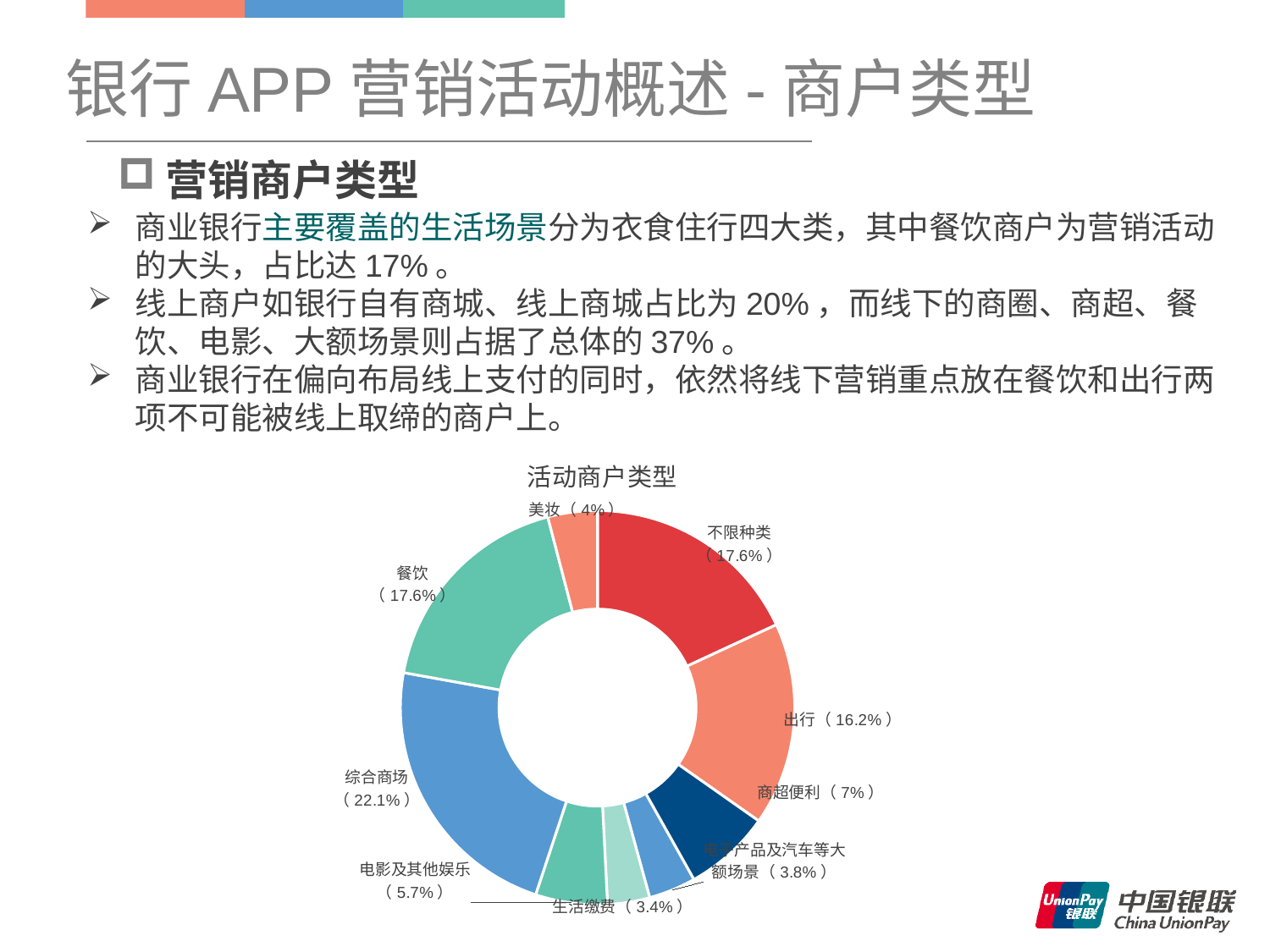

银行APP营销活动概述-商户类型
营销商户类型
商业银行主要覆盖的生活场景分为衣食住行四大类，其中餐饮商户为营销活动的大头，占比达17%。
线上商户如银行自有商城、线上商城占比为20%，而线下的商圈、商超、餐饮、电影、大额场景则占据了总体的37%。
商业银行在偏向布局线上支付的同时，依然将线下营销重点放在餐饮和出行两项不可能被线上取缔的商户上。

### Chart: 活动商户类型

| Category |  |
|---|---|
| 不限种类 | 89.0 |
| 出行 | 82.0 |
| 商超便利 | 35.0 |
| 电子产品及汽车等大额场景 | 19.0 |
| 生活缴费 | 17.0 |
| 电影及其他娱乐 | 29.0 |
| 综合商场 | 112.0 |
| 餐饮 | 89.0 |
| 美妆 | 20.0 |